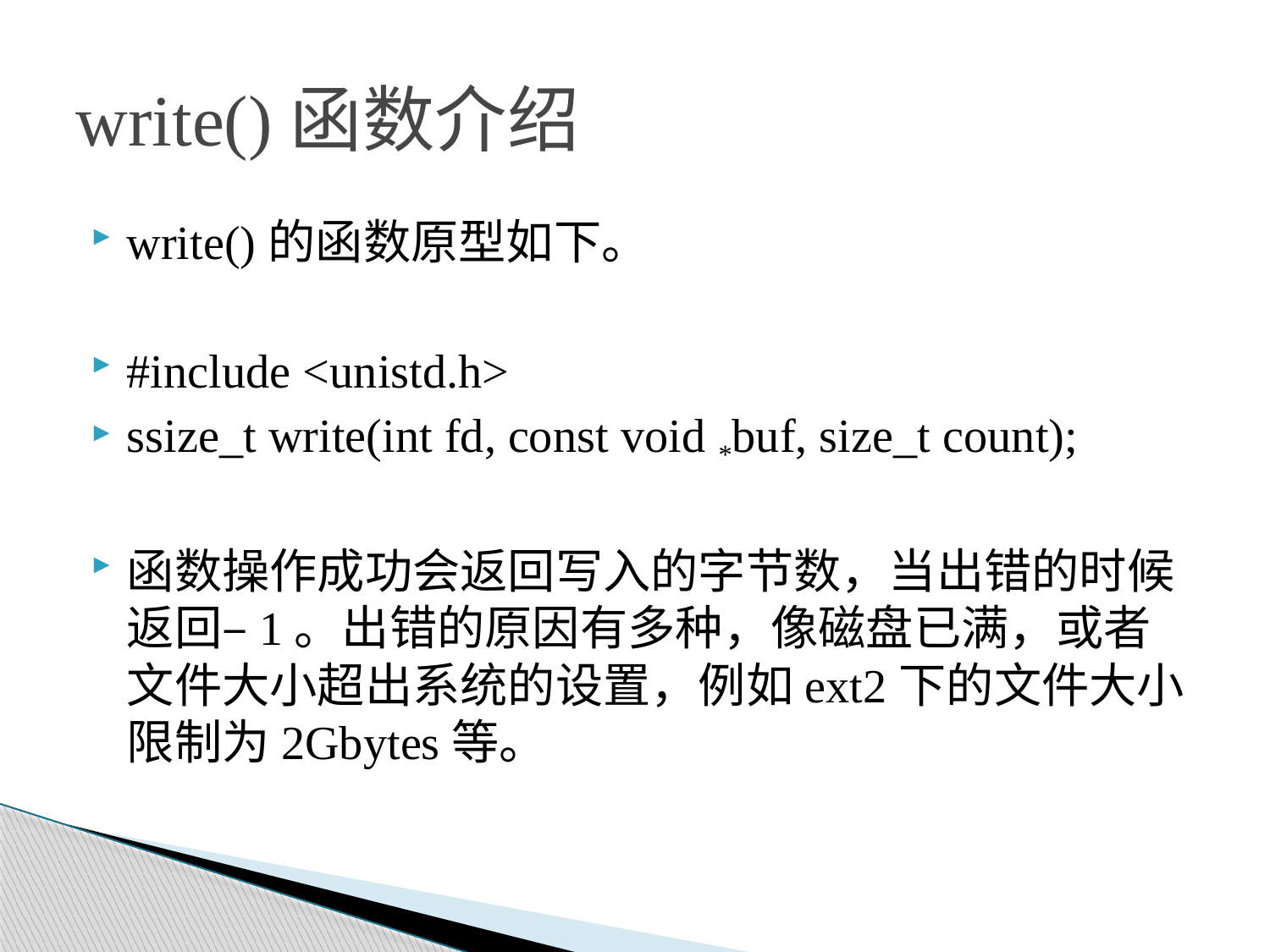

# write()函数介绍
write()的函数原型如下。

#include <unistd.h>
ssize_t write(int fd, const void *buf, size_t count);

函数操作成功会返回写入的字节数，当出错的时候返回–1。出错的原因有多种，像磁盘已满，或者文件大小超出系统的设置，例如ext2下的文件大小限制为2Gbytes等。